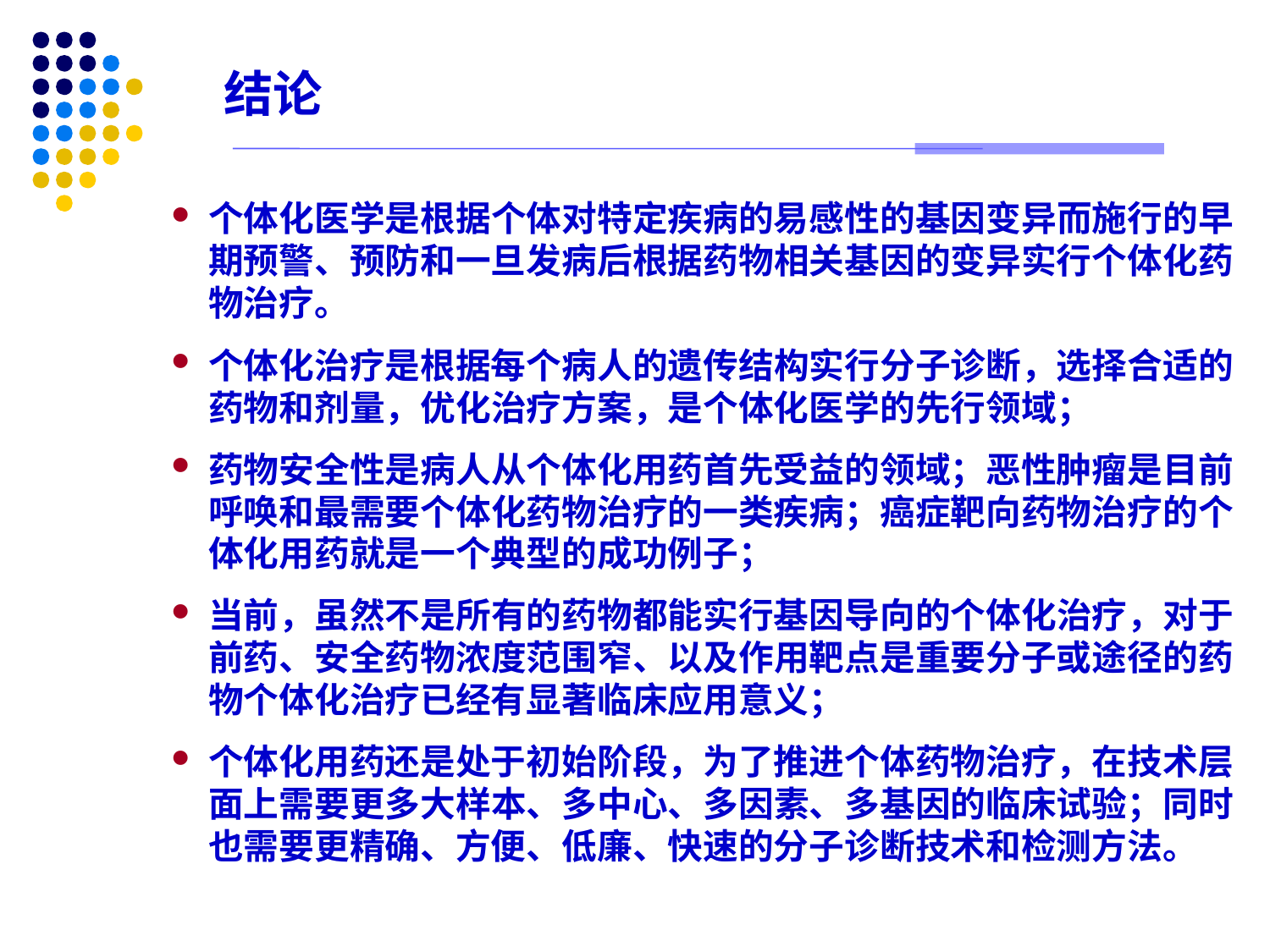

结论
个体化医学是根据个体对特定疾病的易感性的基因变异而施行的早期预警、预防和一旦发病后根据药物相关基因的变异实行个体化药物治疗。
个体化治疗是根据每个病人的遗传结构实行分子诊断，选择合适的药物和剂量，优化治疗方案，是个体化医学的先行领域；
药物安全性是病人从个体化用药首先受益的领域；恶性肿瘤是目前呼唤和最需要个体化药物治疗的一类疾病；癌症靶向药物治疗的个体化用药就是一个典型的成功例子；
当前，虽然不是所有的药物都能实行基因导向的个体化治疗，对于前药、安全药物浓度范围窄、以及作用靶点是重要分子或途径的药物个体化治疗已经有显著临床应用意义；
个体化用药还是处于初始阶段，为了推进个体药物治疗，在技术层面上需要更多大样本、多中心、多因素、多基因的临床试验；同时也需要更精确、方便、低廉、快速的分子诊断技术和检测方法。